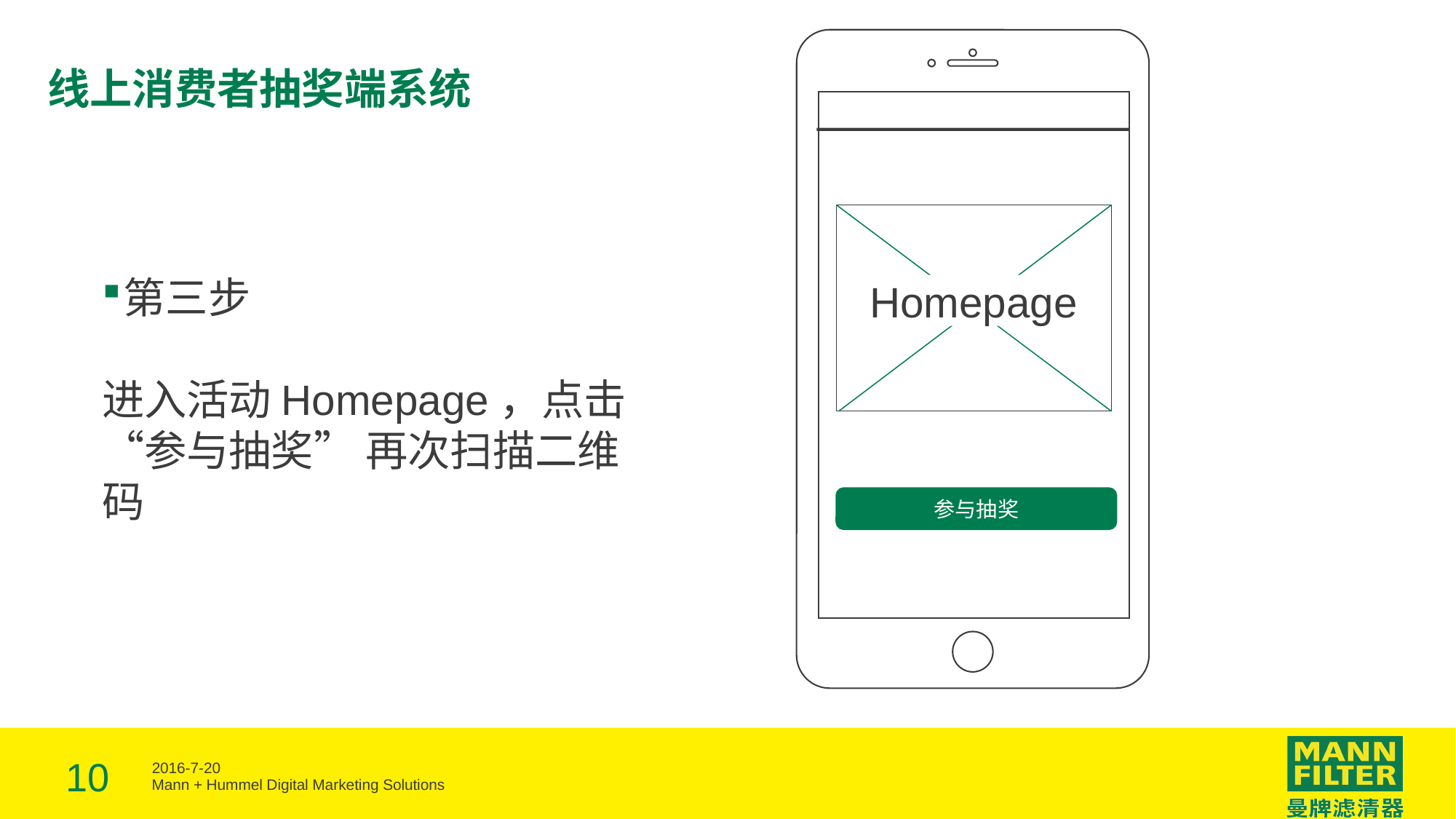

参与抽奖

# 线上消费者抽奖端系统
第三步

进入活动Homepage，点击“参与抽奖” 再次扫描二维码
Homepage